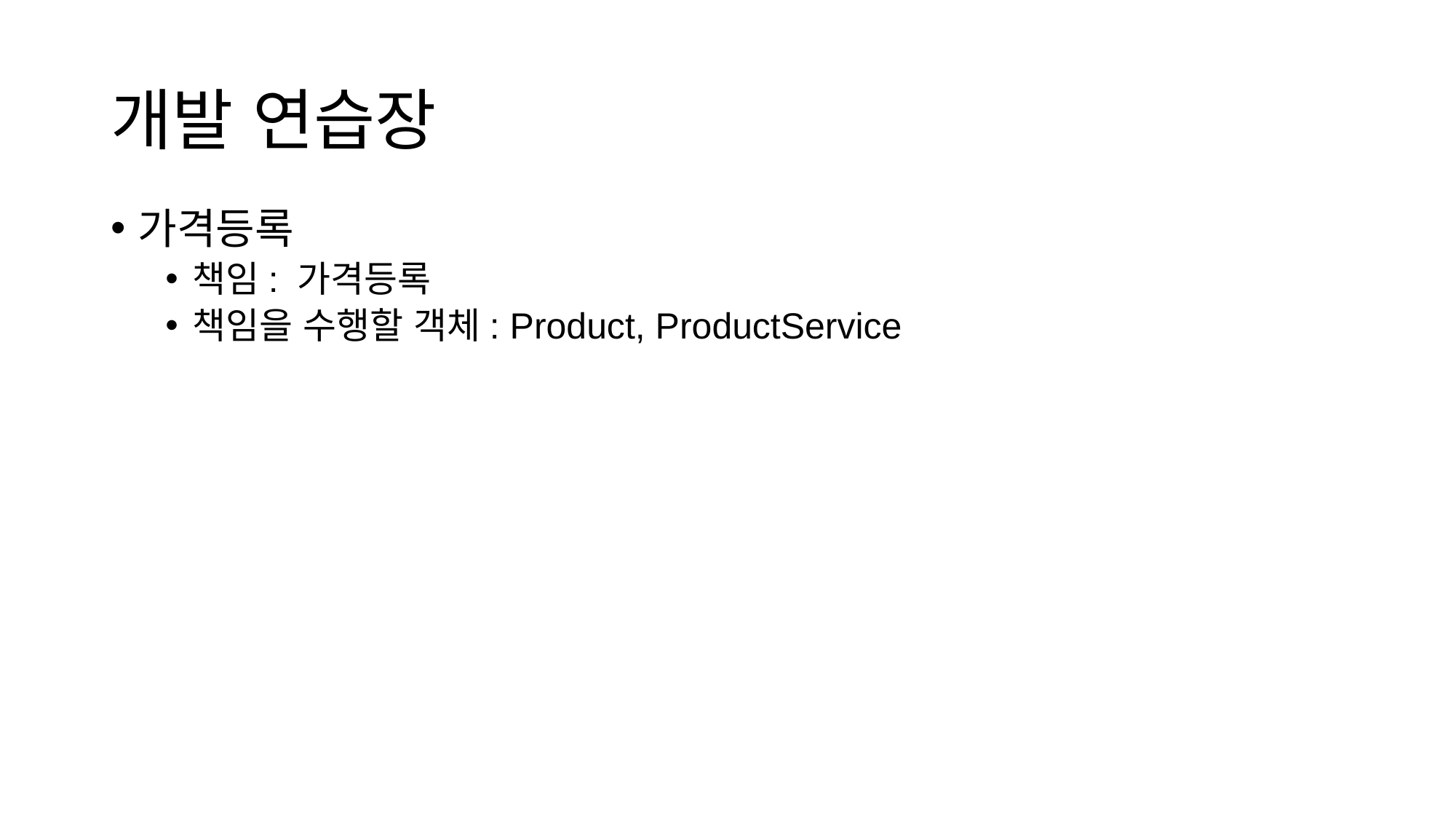

# 개발 연습장
가격등록
책임: 가격등록
책임을 수행할 객체: Product, ProductService